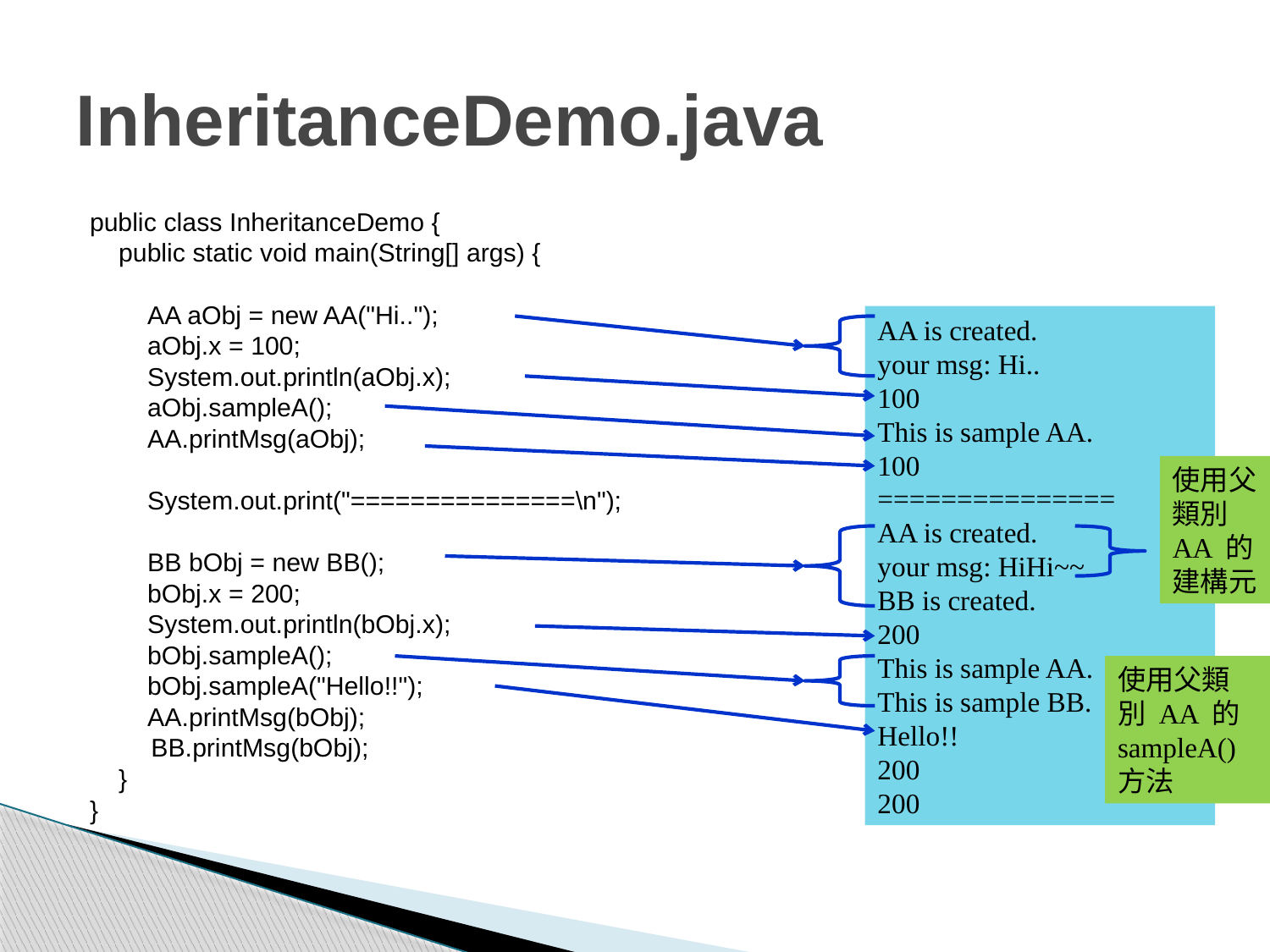

# InheritanceDemo.java
public class InheritanceDemo {
    public static void main(String[] args) {

        AA aObj = new AA("Hi..");
        aObj.x = 100;
        System.out.println(aObj.x);
        aObj.sampleA();
        AA.printMsg(aObj);

        System.out.print("===============\n");

        BB bObj = new BB();
        bObj.x = 200;
        System.out.println(bObj.x);
        bObj.sampleA();
        bObj.sampleA("Hello!!");
        AA.printMsg(bObj);
	    BB.printMsg(bObj);
    }
}
AA is created.
your msg: Hi..
100
This is sample AA.
100
===============
AA is created.
your msg: HiHi~~
BB is created.
200
This is sample AA.
This is sample BB.
Hello!!
200
200

使用父類別 AA 的建構元

使用父類別 AA 的 sampleA() 方法